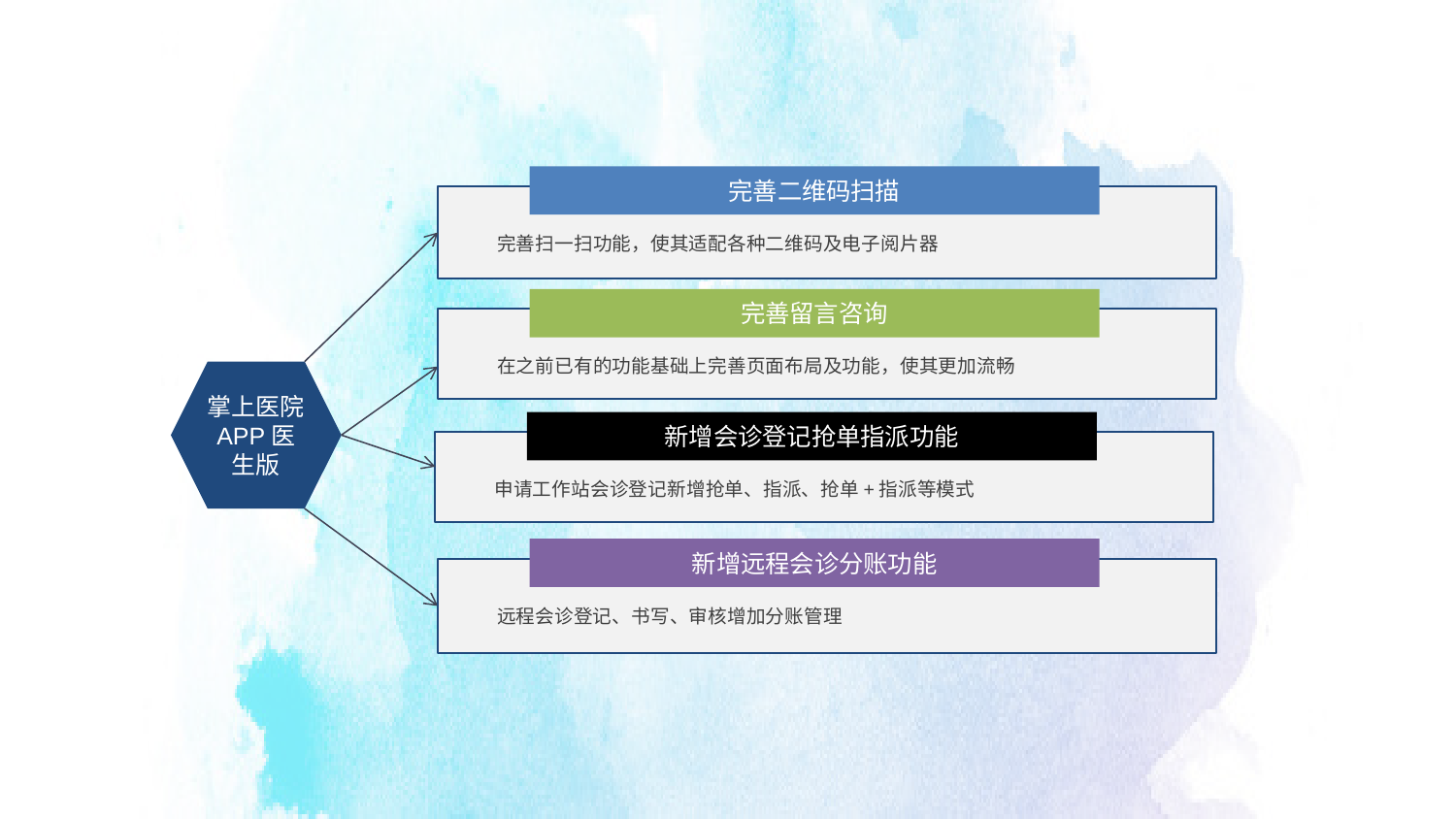

完善二维码扫描

完善扫一扫功能，使其适配各种二维码及电子阅片器
完善留言咨询

在之前已有的功能基础上完善页面布局及功能，使其更加流畅
掌上医院APP医生版
新增会诊登记抢单指派功能

申请工作站会诊登记新增抢单、指派、抢单+指派等模式
新增远程会诊分账功能

远程会诊登记、书写、审核增加分账管理